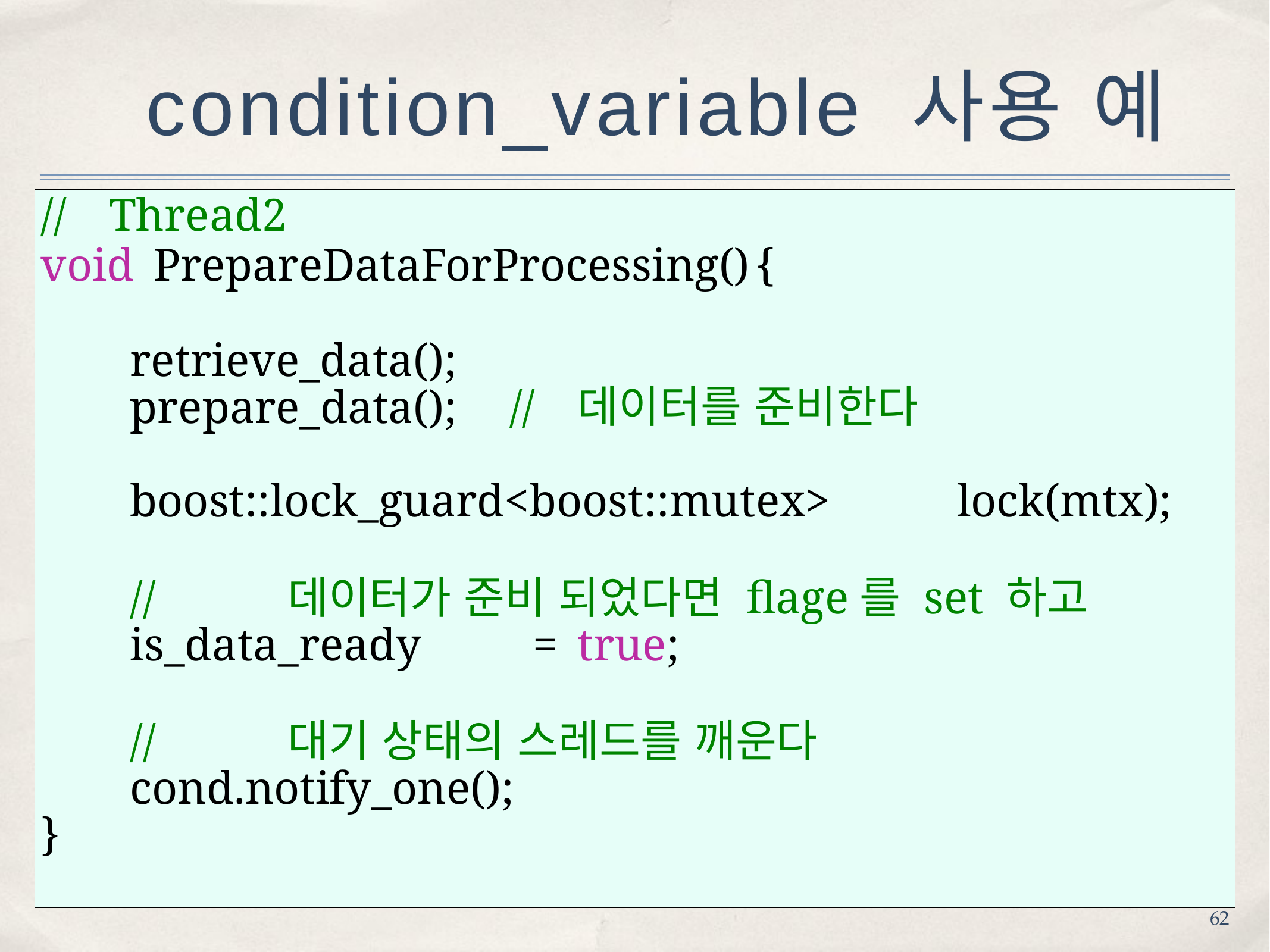

# condition_variable 사용 예

//	Thread2
void	PrepareDataForProcessing()	{
retrieve_data();  prepare_data();
//	데이터를 준비한다
boost::lock_guard<boost::mutex>	lock(mtx);

//	데이터가 준비 되었다면 flage를 set 하고
is_data_ready	=	true;

//	대기 상태의 스레드를 깨운다
cond.notify_one();
}
62